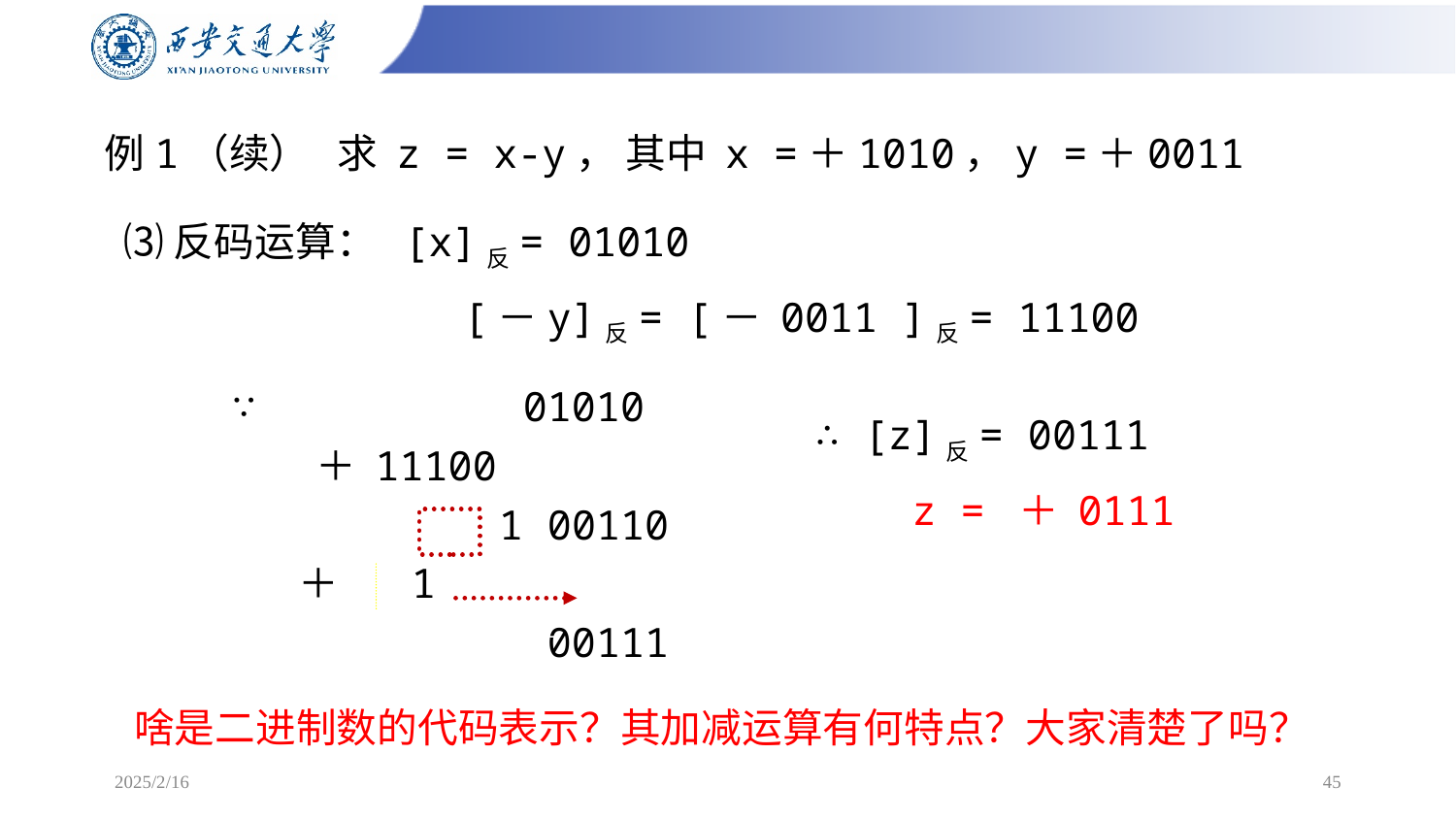

例1（续）   求 z = x-y， 其中 x =＋1010，y =＋0011
⑶反码运算：  [x]反= 01010
              [－y]反= [－ 0011 ]反= 11100
 ∵           01010
           ＋ 11100
            1 00110
         ＋       1
              00111

∴ [z]反= 00111
    z = ＋ 0111
啥是二进制数的代码表示？其加减运算有何特点？大家清楚了吗？
2025/2/16
45